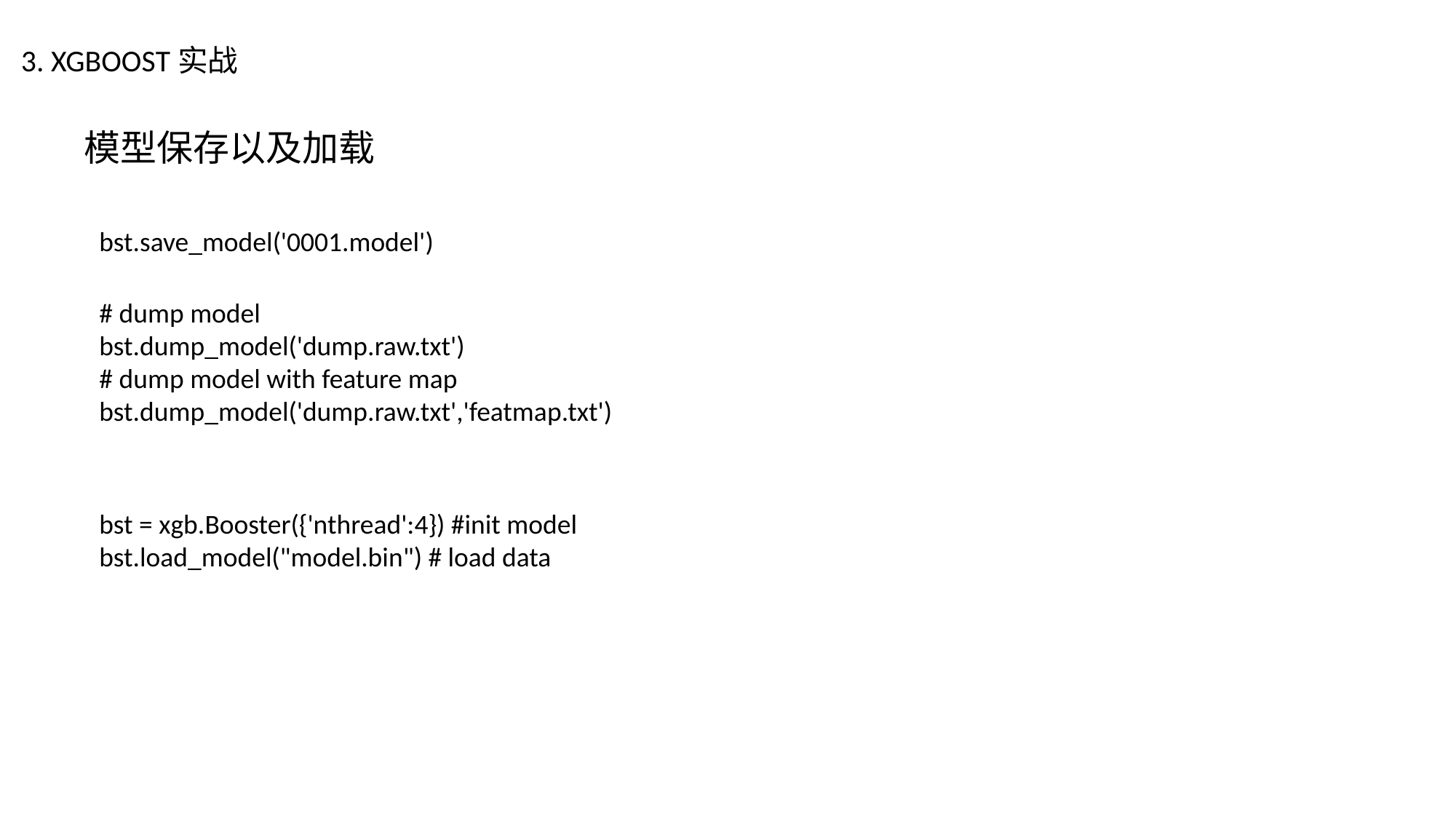

# 3. XGBOOST实战
模型保存以及加载

bst.save_model('0001.model')
# dump model
bst.dump_model('dump.raw.txt')
# dump model with feature map
bst.dump_model('dump.raw.txt','featmap.txt')
bst = xgb.Booster({'nthread':4}) #init model
bst.load_model("model.bin") # load data